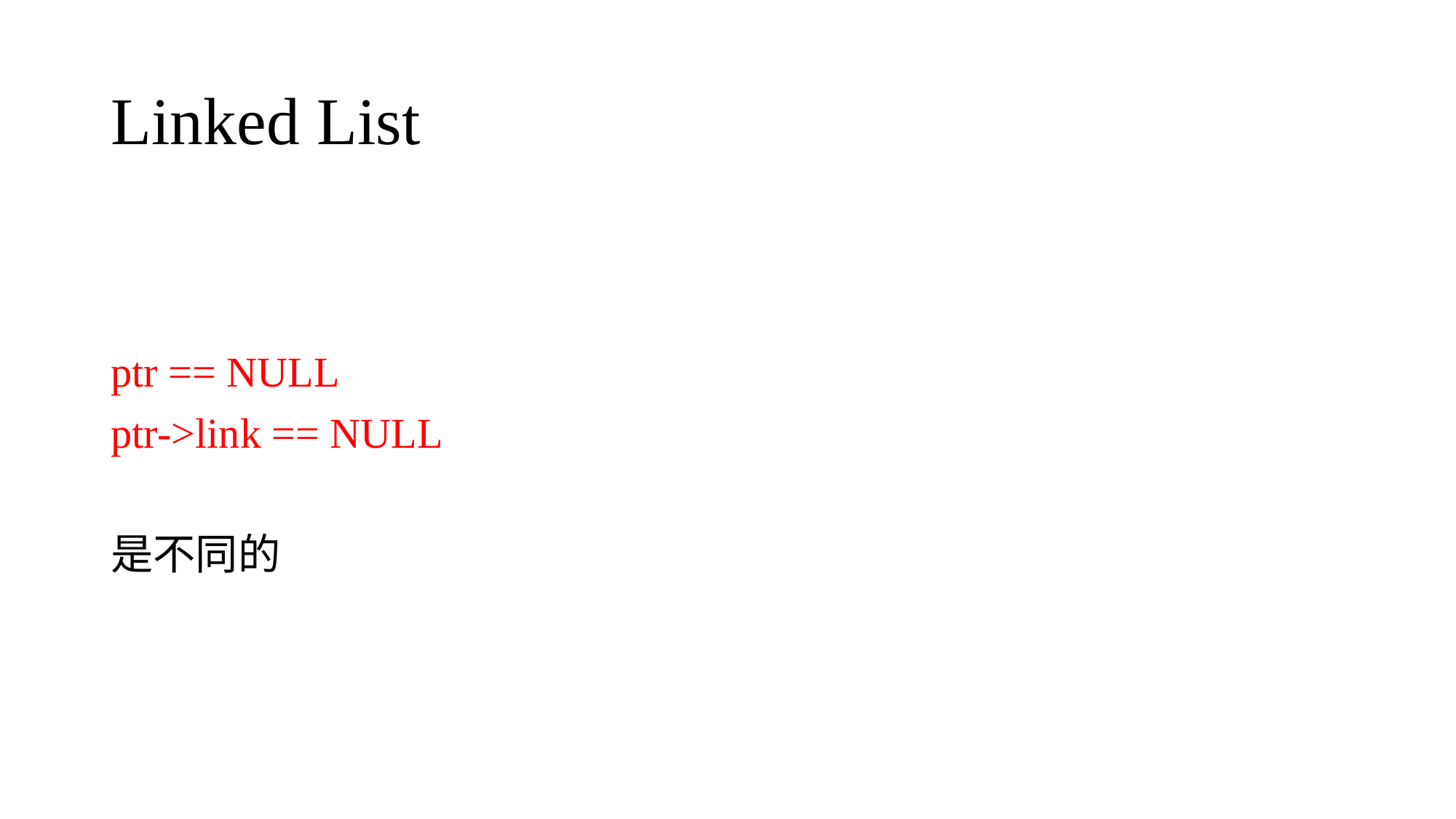

# Linked List

ptr == NULL
ptr->link == NULL

是不同的